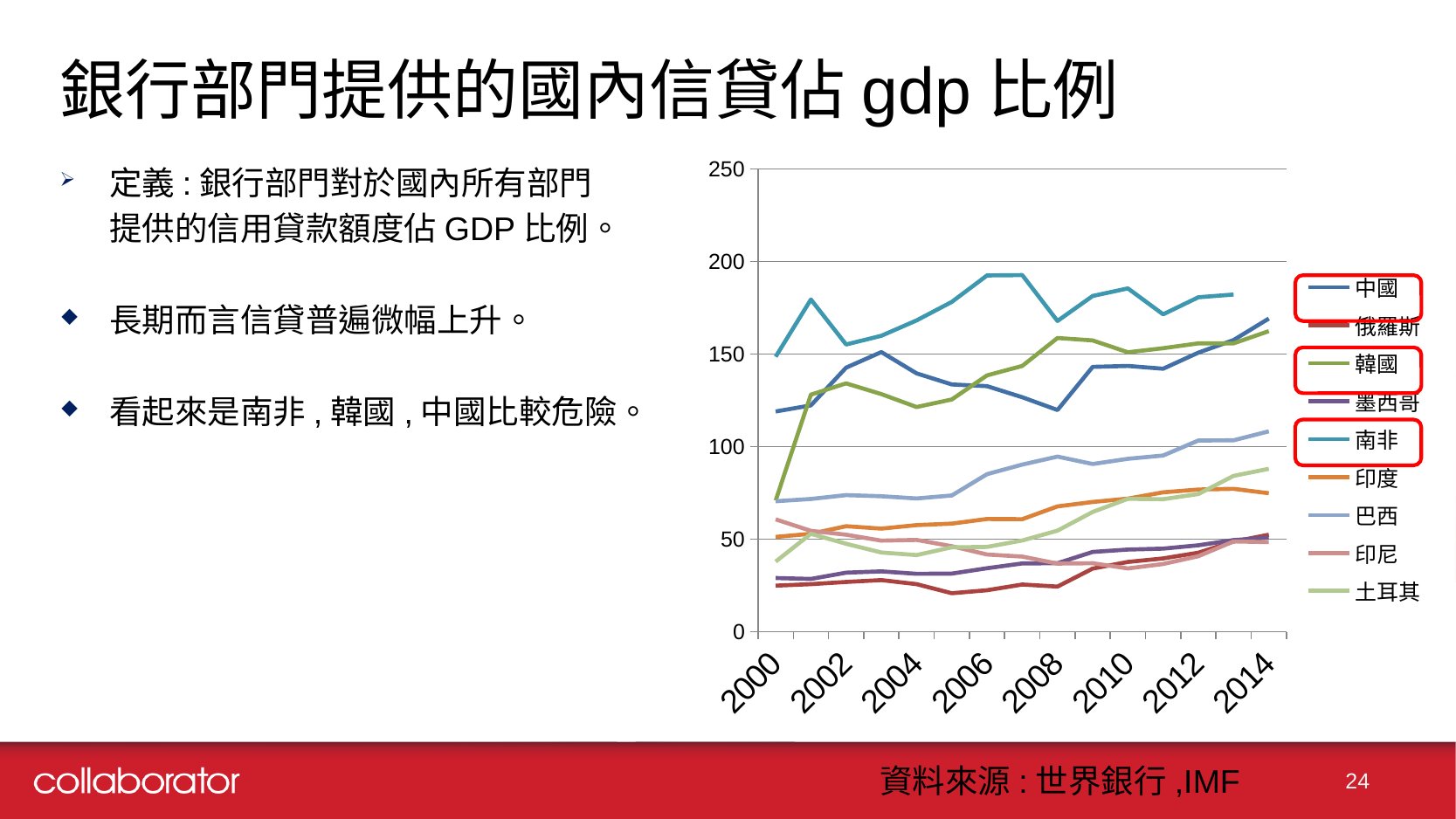

# 銀行部門提供的國內信貸佔gdp比例

### Chart

| Category | 中國 | 俄羅斯 | 韓國 | 墨西哥 | 南非 | 印度 | 巴西 | 印尼 | 土耳其 |
|---|---|---|---|---|---|---|---|---|---|
| 2000 | 119.0 | 24.9 | 70.9 | 29.0 | 148.6 | 51.2 | 70.5 | 60.7 | 37.9 |
| 2001 | 122.3 | 25.7 | 128.1 | 28.5 | 179.5 | 52.9 | 71.7 | 54.5 | 52.9 |
| 2002 | 142.7 | 26.9 | 134.2 | 31.9 | 155.2 | 57.0 | 73.8 | 52.4 | 47.5 |
| 2003 | 151.1 | 27.9 | 128.4 | 32.6 | 159.9 | 55.7 | 73.2 | 49.2 | 42.8 |
| 2004 | 139.6 | 25.7 | 121.4 | 31.3 | 168.2 | 57.6 | 72.0 | 49.6 | 41.4 |
| 2005 | 133.6 | 20.8 | 125.5 | 31.4 | 178.2 | 58.4 | 73.6 | 46.2 | 45.6 |
| 2006 | 132.7 | 22.4 | 138.5 | 34.300000000000004 | 192.5 | 60.9 | 85.1 | 41.7 | 45.8 |
| 2007 | 126.7 | 25.5 | 143.6 | 36.9 | 192.7 | 60.8 | 90.3 | 40.6 | 49.3 |
| 2008 | 119.8 | 24.4 | 158.7 | 37.0 | 167.9 | 67.7 | 94.6 | 36.800000000000004 | 54.6 |
| 2009 | 143.1 | 34.1 | 157.4 | 43.1 | 181.4 | 70.1 | 90.6 | 37.0 | 64.7 |
| 2010 | 143.6 | 37.7 | 151.0 | 44.4 | 185.5 | 71.9 | 93.4 | 34.2 | 71.8 |
| 2011 | 142.1 | 39.6 | 153.2 | 44.9 | 171.5 | 75.3 | 95.2 | 36.6 | 71.6 |
| 2012 | 150.8 | 42.7 | 155.8 | 46.7 | 180.7 | 76.8 | 103.3 | 40.800000000000004 | 74.4 |
| 2013 | 157.6 | 48.7 | 155.8 | 49.5 | 182.2 | 77.2 | 103.4 | 48.8 | 84.2 |
| 2014 | 169.2 | 52.4 | 162.4 | 50.8 | None | 74.8 | 108.3 | 48.4 | 88.0 |
定義:銀行部門對於國內所有部門
	提供的信用貸款額度佔GDP比例。

長期而言信貸普遍微幅上升。

看起來是南非,韓國,中國比較危險。

資料來源:世界銀行,IMF
24